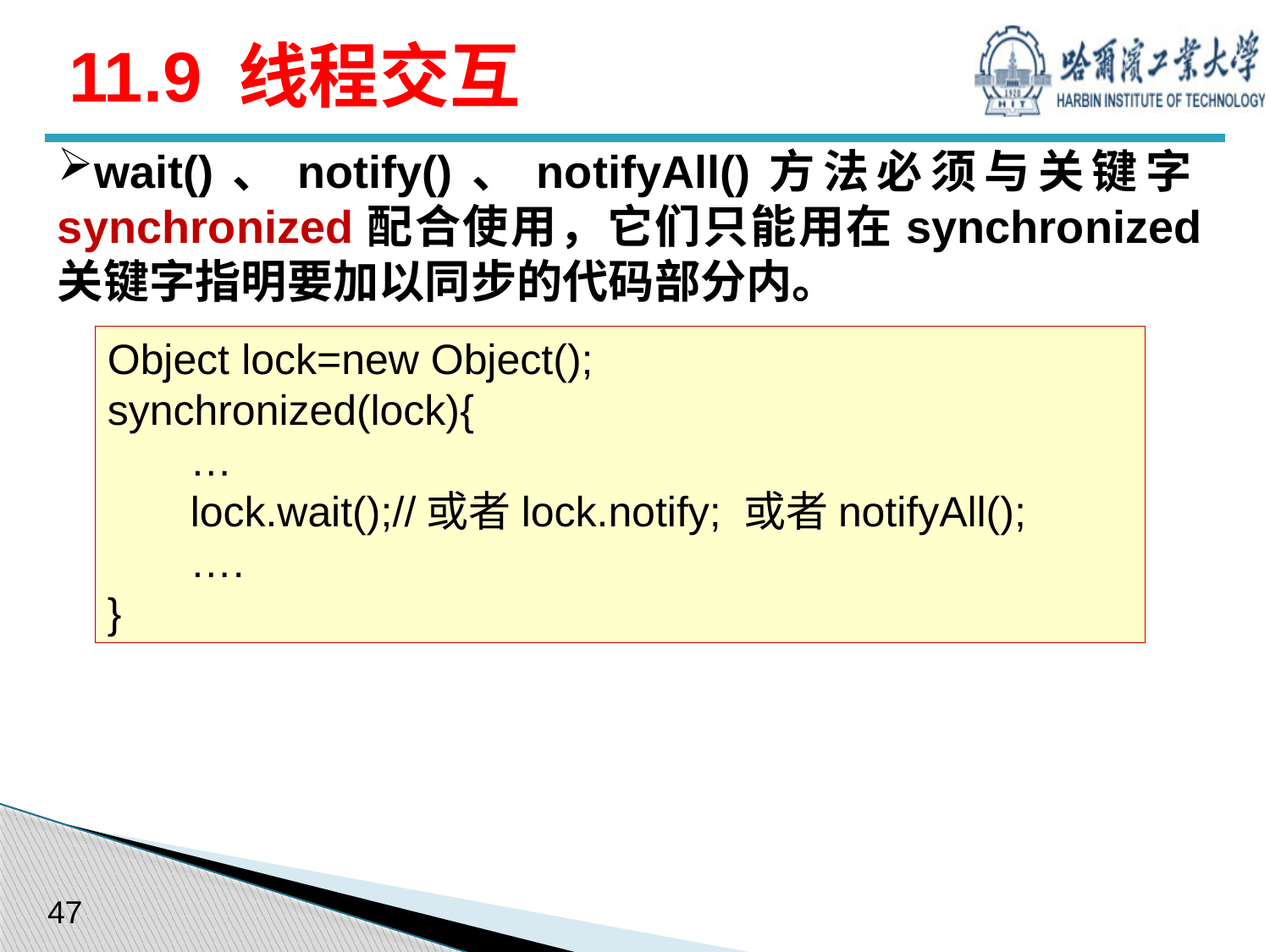

# 11.9 线程交互
wait()、notify()、notifyAll()方法必须与关键字synchronized配合使用，它们只能用在synchronized 关键字指明要加以同步的代码部分内。
Object lock=new Object();
synchronized(lock){
       …
       lock.wait();//或者lock.notify; 或者notifyAll();
       ….
}